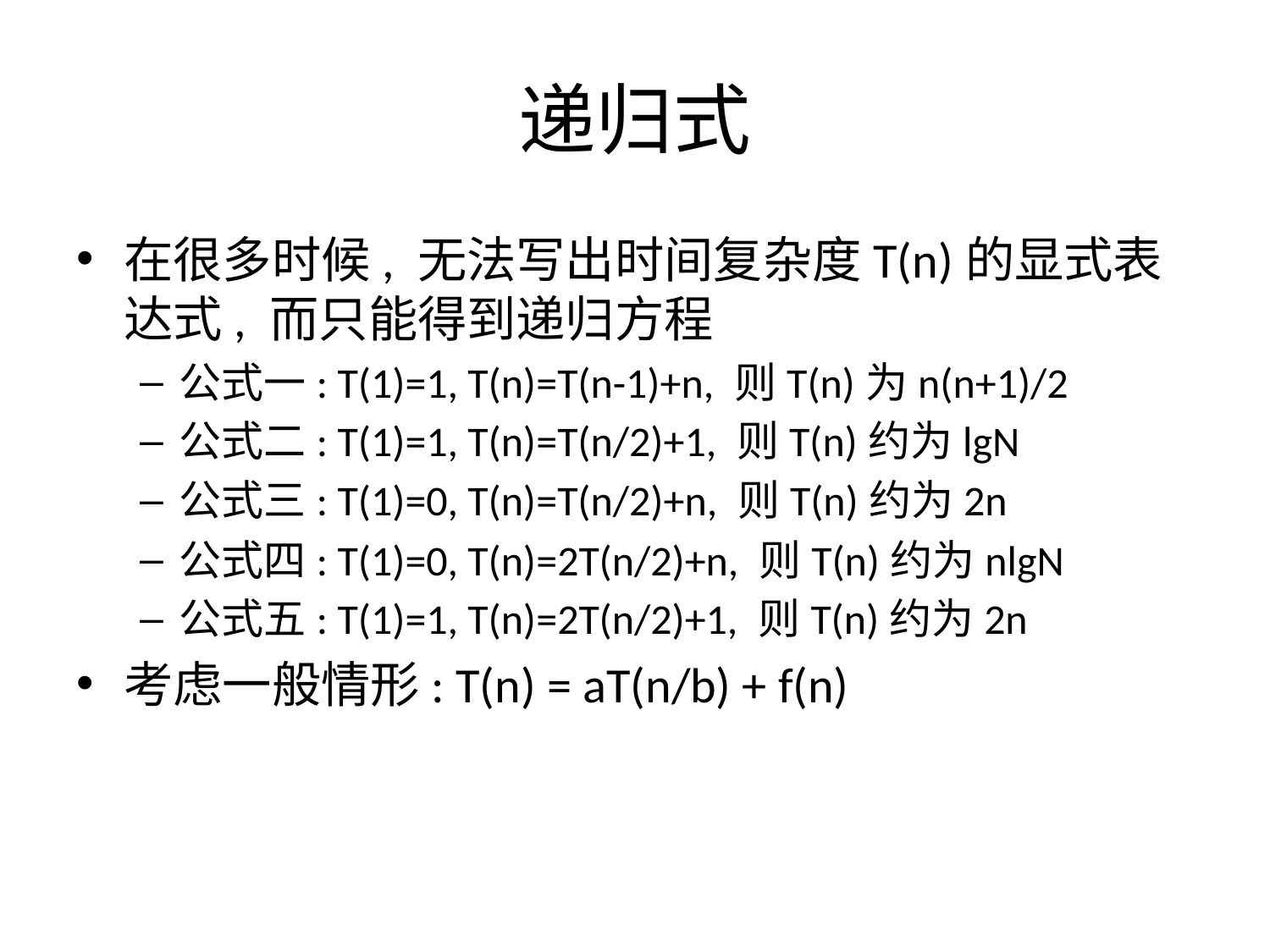

# 递归式
在很多时候, 无法写出时间复杂度T(n)的显式表达式, 而只能得到递归方程
公式一: T(1)=1, T(n)=T(n-1)+n, 则T(n)为n(n+1)/2
公式二: T(1)=1, T(n)=T(n/2)+1, 则T(n)约为lgN
公式三: T(1)=0, T(n)=T(n/2)+n, 则T(n)约为2n
公式四: T(1)=0, T(n)=2T(n/2)+n, 则T(n)约为nlgN
公式五: T(1)=1, T(n)=2T(n/2)+1, 则T(n)约为2n
考虑一般情形: T(n) = aT(n/b) + f(n)